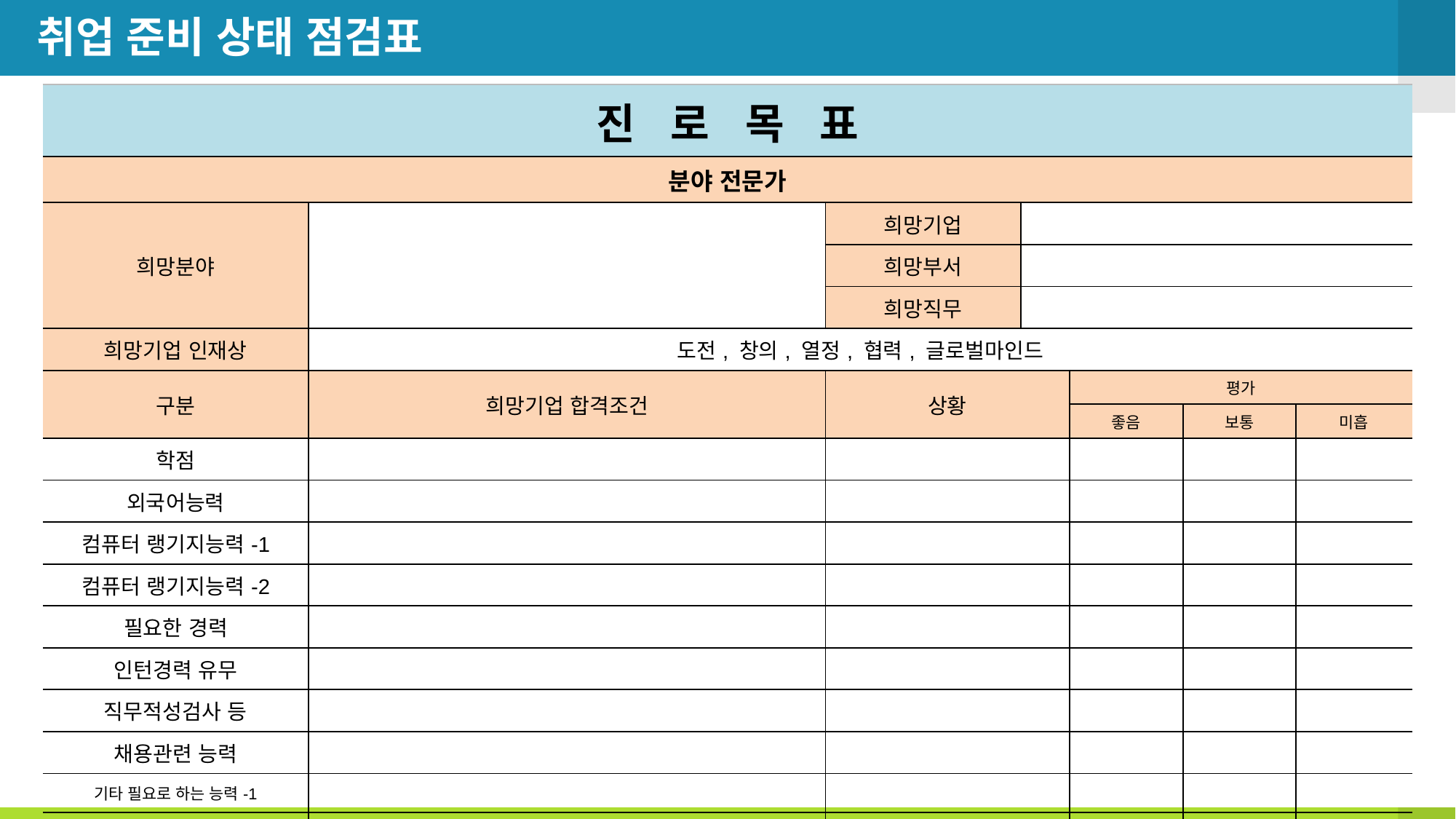

# 취업 준비 상태 점검표
| 진 로 목 표 |  |  |  |  |  |  |
| --- | --- | --- | --- | --- | --- | --- |
| 분야 전문가 |  |  |  |  |  |  |
| 희망분야 |  | 희망기업 |  |  |  |  |
|  |  | 희망부서 |  |  |  |  |
|  |  | 희망직무 |  |  |  |  |
| 희망기업 인재상 | 도전, 창의, 열정, 협력, 글로벌마인드 |  |  |  |  |  |
| 구분 | 희망기업 합격조건 | 상황 |  | 평가 |  |  |
| 구분 | 희망기업 합격조건 |  |  | 좋음 | 보통 | 미흡 |
| 학점 |  |  |  |  |  |  |
| 외국어능력 |  |  |  |  |  |  |
| 컴퓨터 랭기지능력-1 |  |  |  |  |  |  |
| 컴퓨터 랭기지능력-2 |  |  |  |  |  |  |
| 필요한 경력 |  |  |  |  |  |  |
| 인턴경력 유무 |  |  |  |  |  |  |
| 직무적성검사 등 |  |  |  |  |  |  |
| 채용관련 능력 |  |  |  |  |  |  |
| 기타 필요로 하는 능력-1 |  |  |  |  |  |  |
| 기타 필요로 하는 능력-2 |  |  |  |  |  |  |